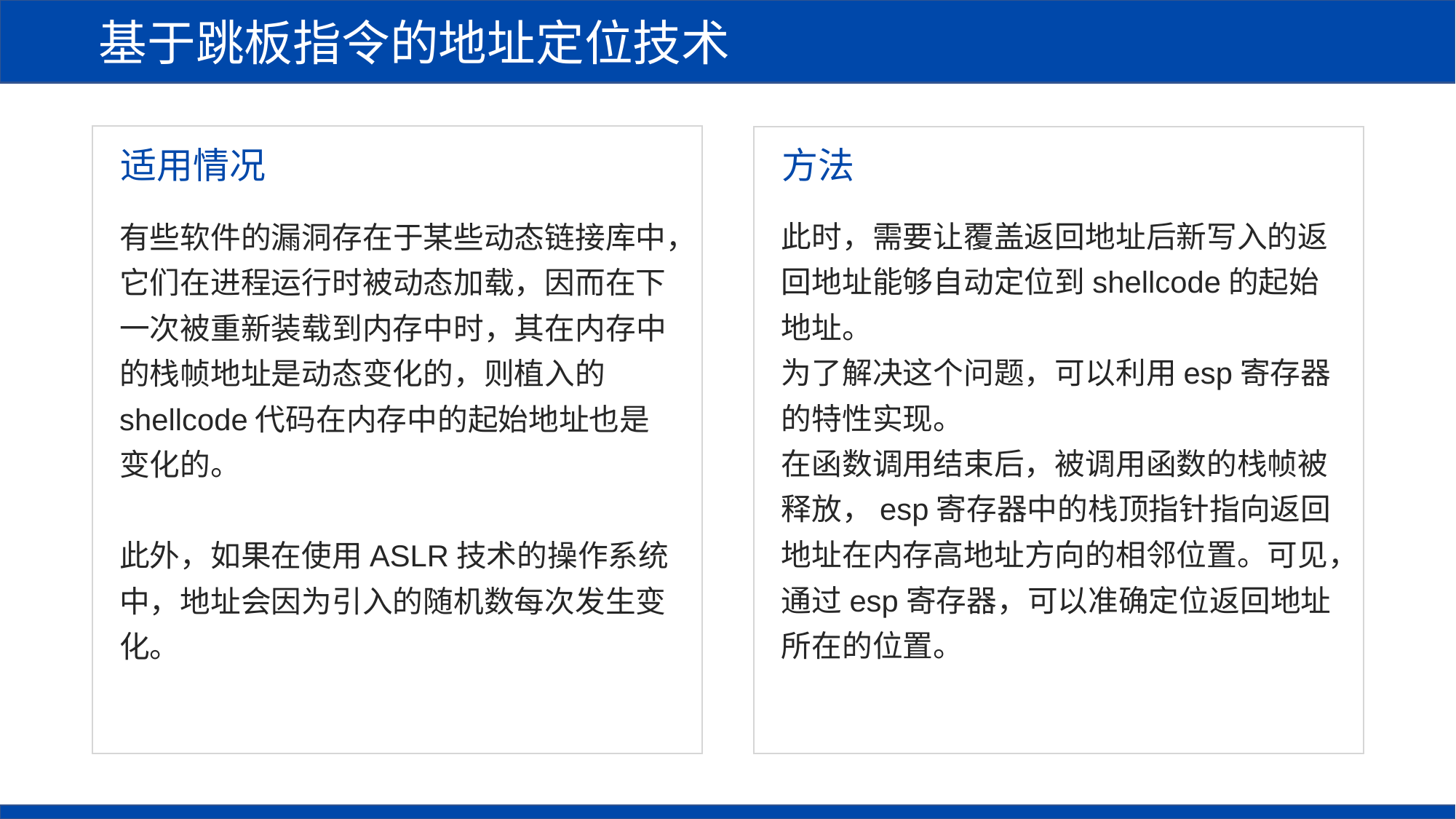

基于跳板指令的地址定位技术

适用情况
方法
此时，需要让覆盖返回地址后新写入的返回地址能够自动定位到shellcode的起始地址。
为了解决这个问题，可以利用esp寄存器的特性实现。
在函数调用结束后，被调用函数的栈帧被释放，esp寄存器中的栈顶指针指向返回地址在内存高地址方向的相邻位置。可见，通过esp寄存器，可以准确定位返回地址所在的位置。
有些软件的漏洞存在于某些动态链接库中，它们在进程运行时被动态加载，因而在下一次被重新装载到内存中时，其在内存中的栈帧地址是动态变化的，则植入的shellcode代码在内存中的起始地址也是变化的。

此外，如果在使用ASLR技术的操作系统中，地址会因为引入的随机数每次发生变化。